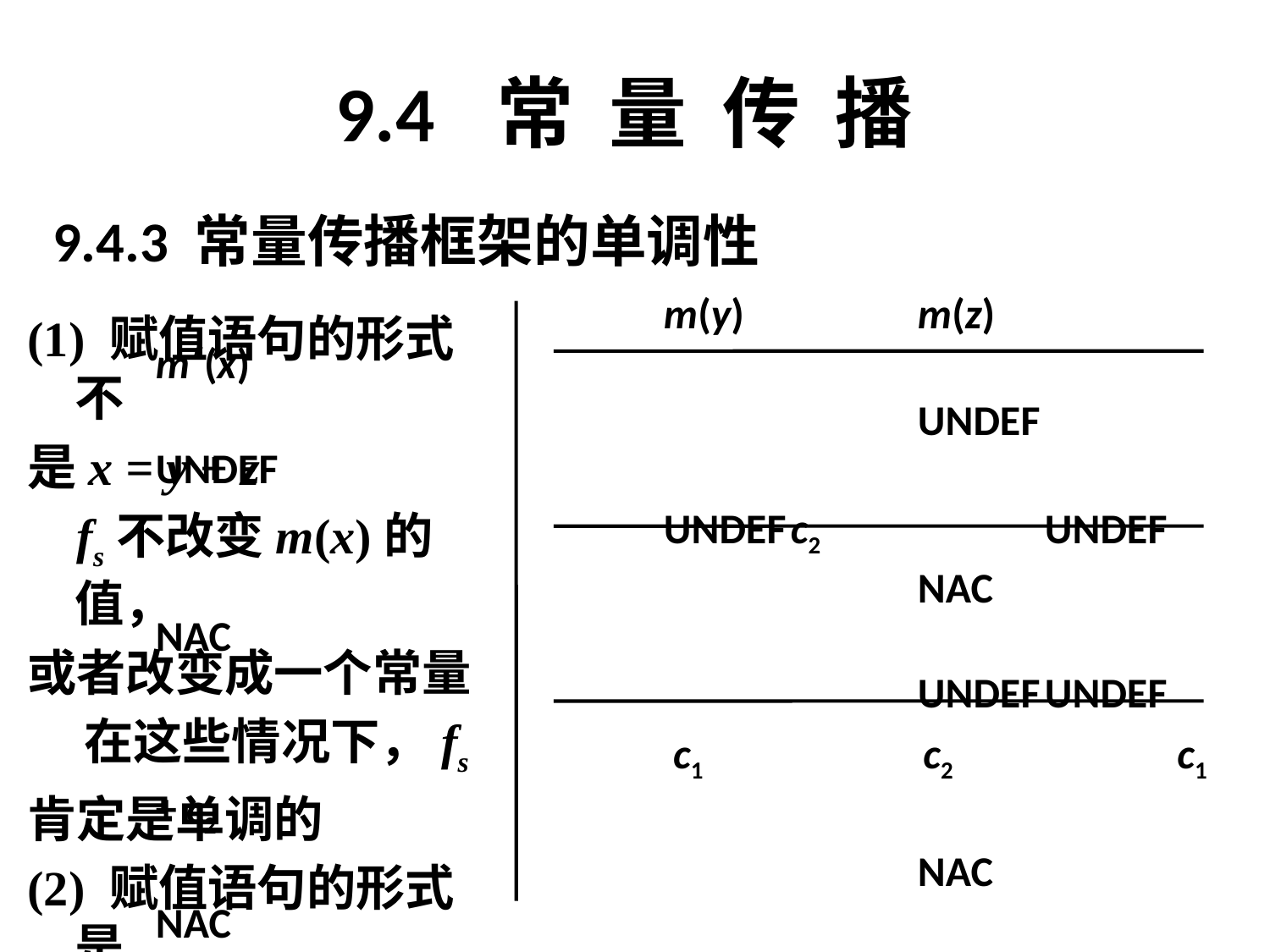

# 9.4  常  量  传  播
9.4.3 常量传播框架的单调性
					m(y)		m(z)		m′(x)
							UNDEF 	UNDEF
				 	UNDEF	c2 		UNDEF
							NAC		NAC
							UNDEF	UNDEF
					 c1		 c2		 c1 + c2
							NAC		NAC
							UNDEF	NAC
					NAC		 c2		NAC
							NAC		NAC

(1) 赋值语句的形式不
是x = y + z
    fs不改变m(x)的值，
或者改变成一个常量
    在这些情况下，fs
肯定是单调的
(2) 赋值语句的形式是
x = y + z
	见右边， fs单调